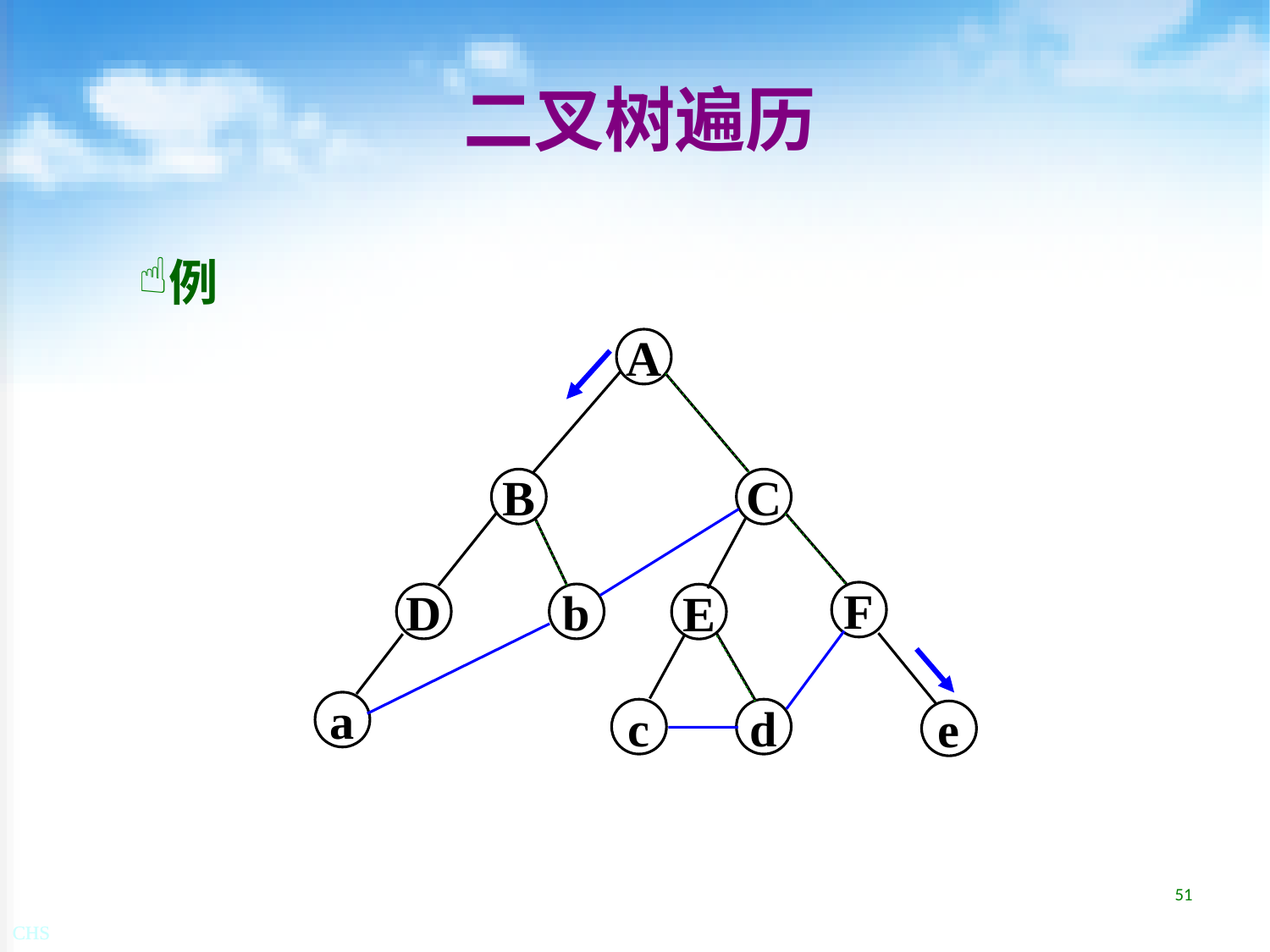

# 二叉树遍历
例
A

B
C

F
D
b
E

a
c
d
e

51